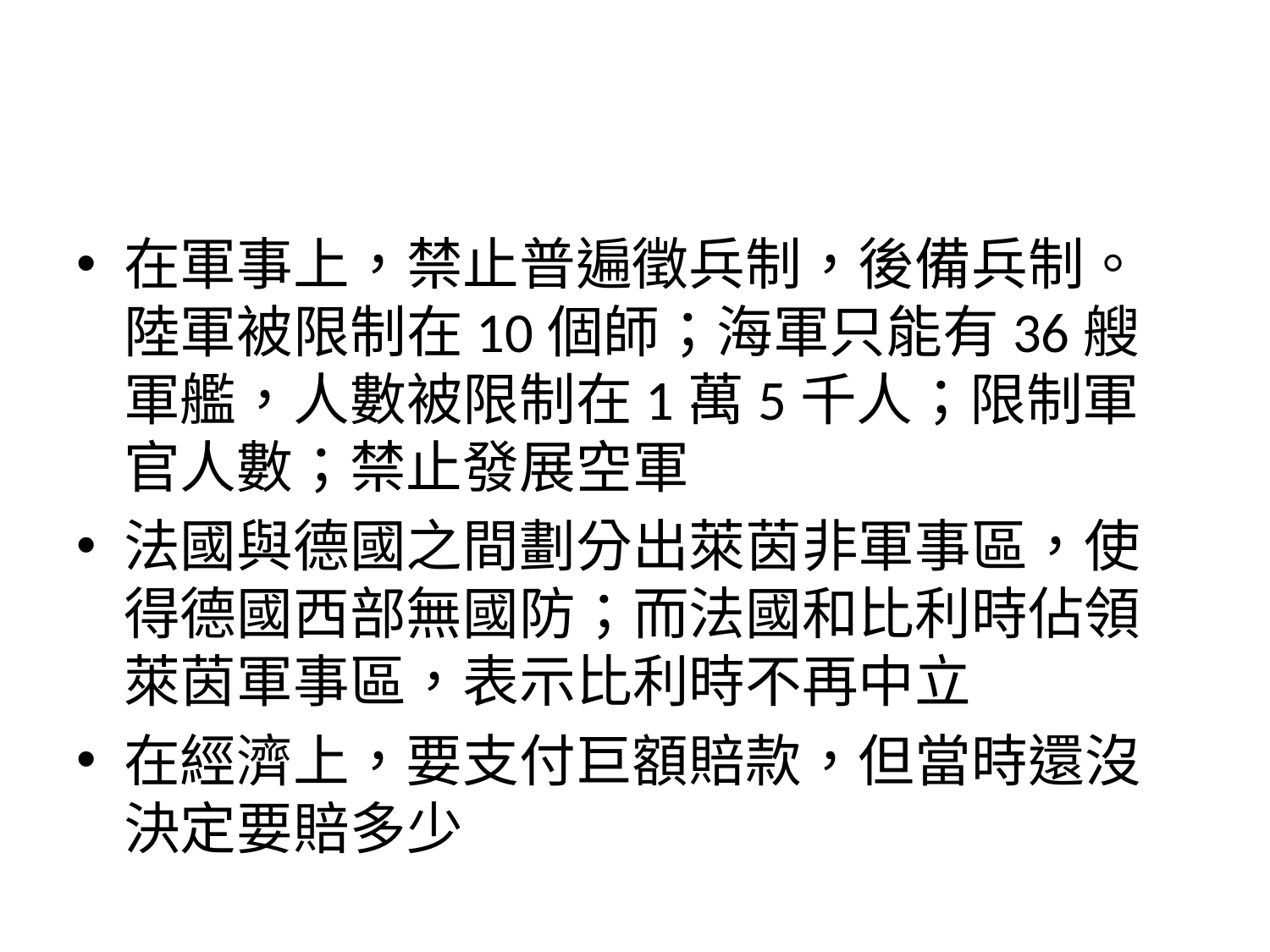

#
在軍事上，禁止普遍徵兵制，後備兵制。陸軍被限制在10個師；海軍只能有36艘軍艦，人數被限制在1萬5千人；限制軍官人數；禁止發展空軍
法國與德國之間劃分出萊茵非軍事區，使得德國西部無國防；而法國和比利時佔領萊茵軍事區，表示比利時不再中立
在經濟上，要支付巨額賠款，但當時還沒決定要賠多少